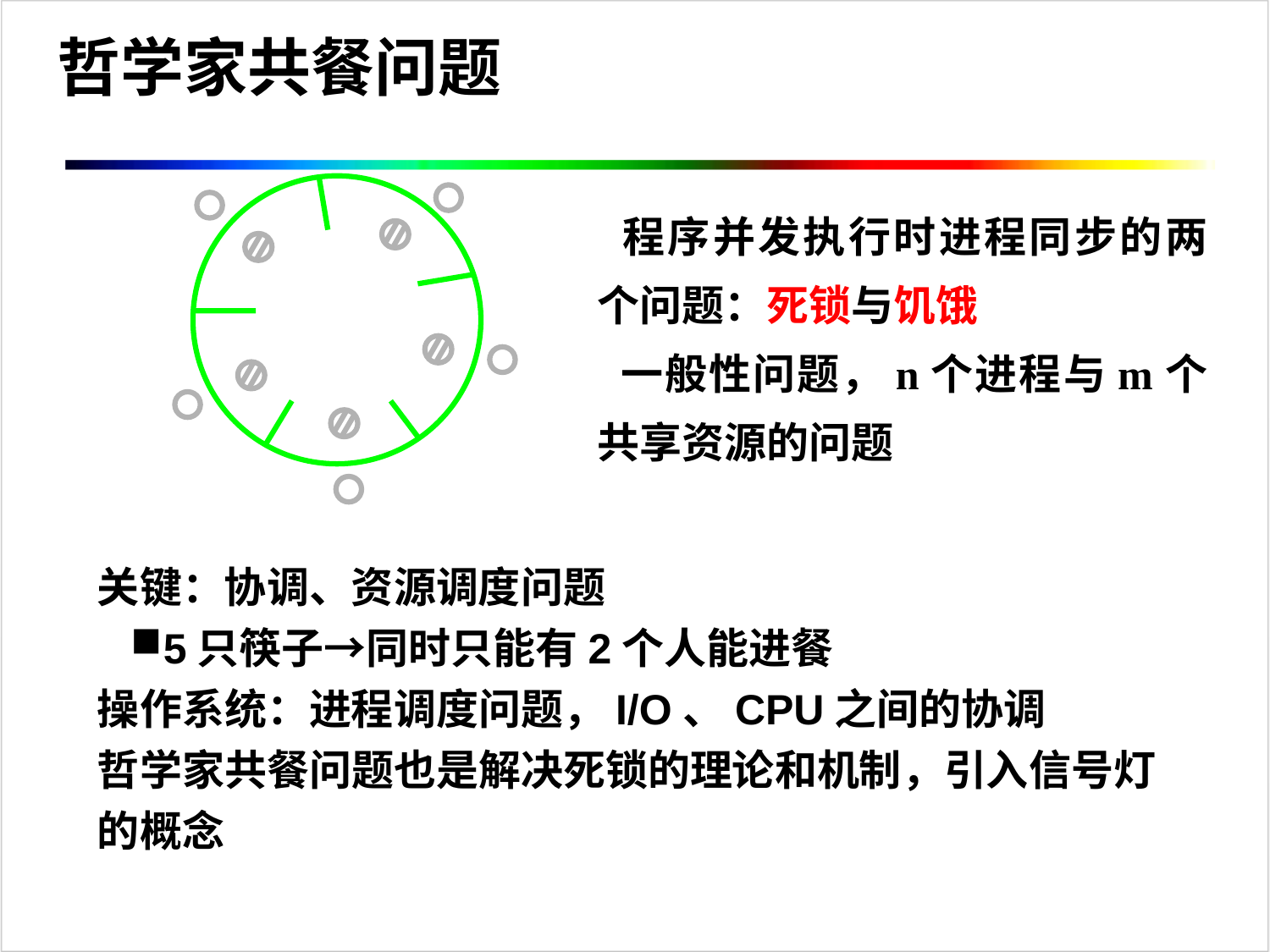

哲学家共餐问题

 程序并发执行时进程同步的两个问题：死锁与饥饿
 一般性问题，n个进程与m个共享资源的问题
关键：协调、资源调度问题
5只筷子→同时只能有2个人能进餐
操作系统：进程调度问题，I/O、CPU之间的协调
哲学家共餐问题也是解决死锁的理论和机制，引入信号灯的概念